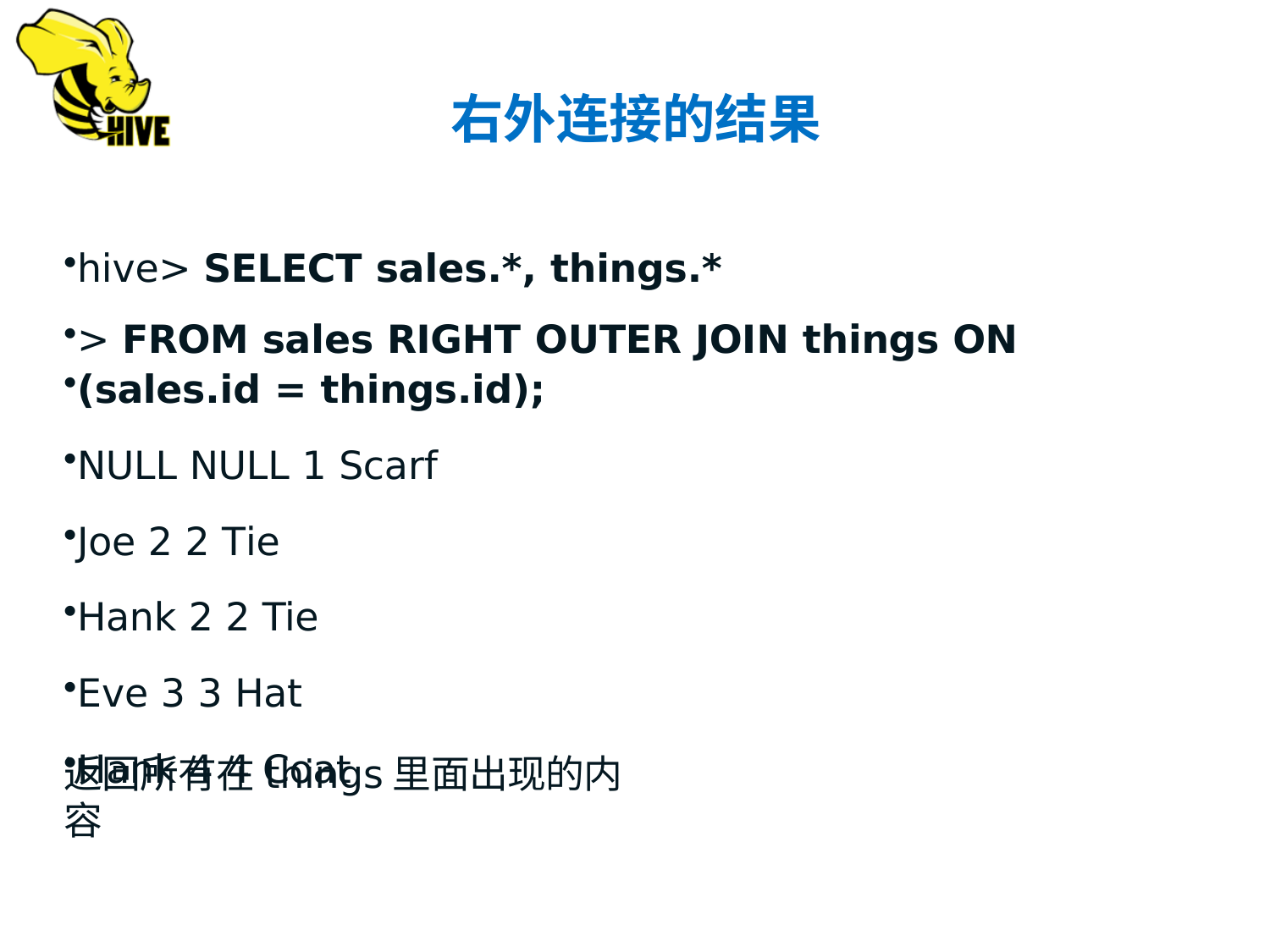

# 右外连接的结果
hive> SELECT sales.*, things.*
> FROM sales RIGHT OUTER JOIN things ON
(sales.id = things.id);
NULL NULL 1 Scarf
Joe 2 2 Tie
Hank 2 2 Tie
Eve 3 3 Hat
Hank 4 4 Coat
返回所有在things里面出现的内容